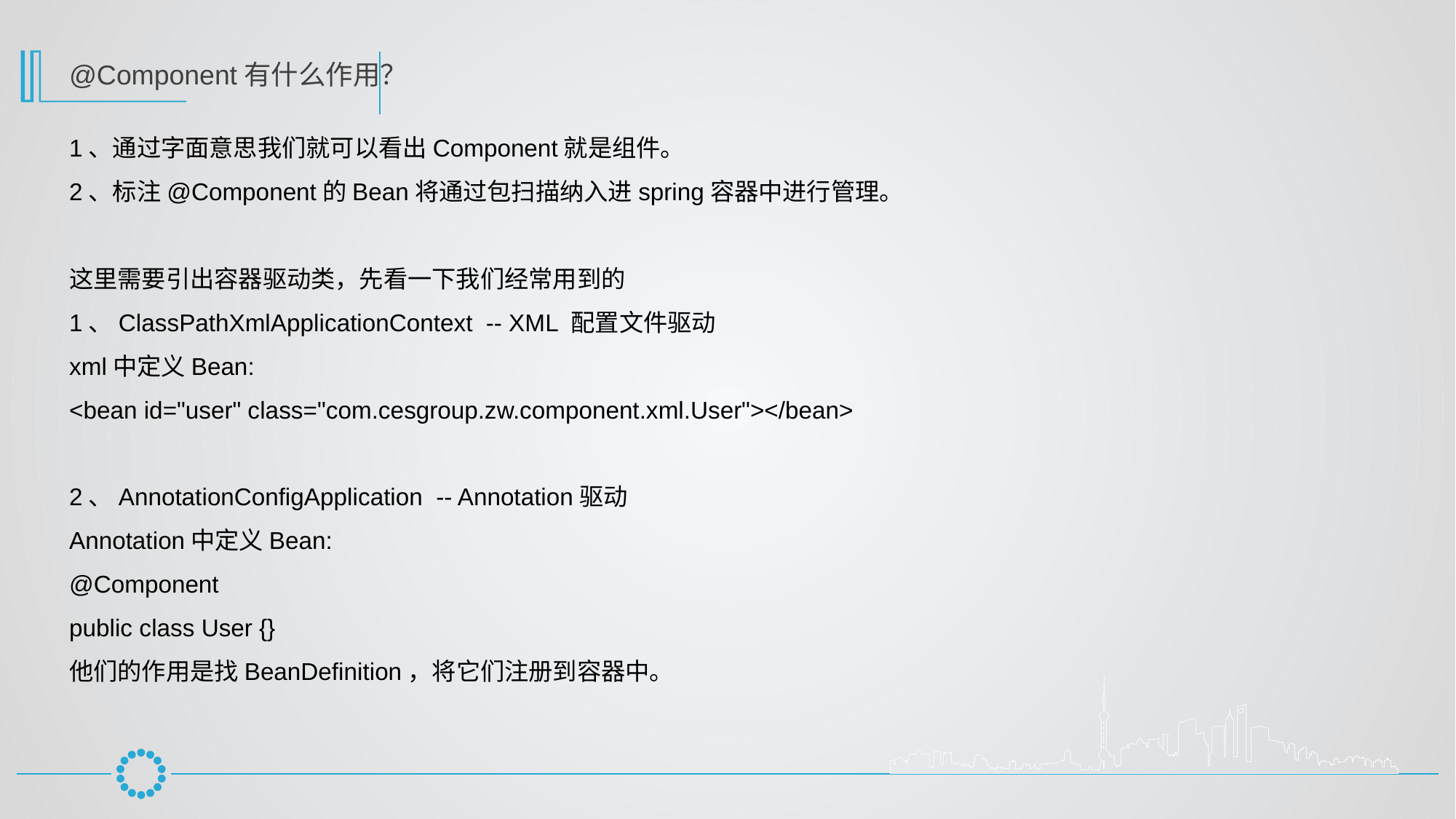

@Component有什么作用？
1、通过字面意思我们就可以看出Component就是组件。
2、标注@Component的Bean将通过包扫描纳入进spring容器中进行管理。

这里需要引出容器驱动类，先看一下我们经常用到的
1、ClassPathXmlApplicationContext  -- XML 配置文件驱动
xml中定义Bean:
<bean id="user" class="com.cesgroup.zw.component.xml.User"></bean>

2、AnnotationConfigApplication  -- Annotation驱动
Annotation中定义Bean:
@Component
public class User {}
他们的作用是找BeanDefinition，将它们注册到容器中。
3